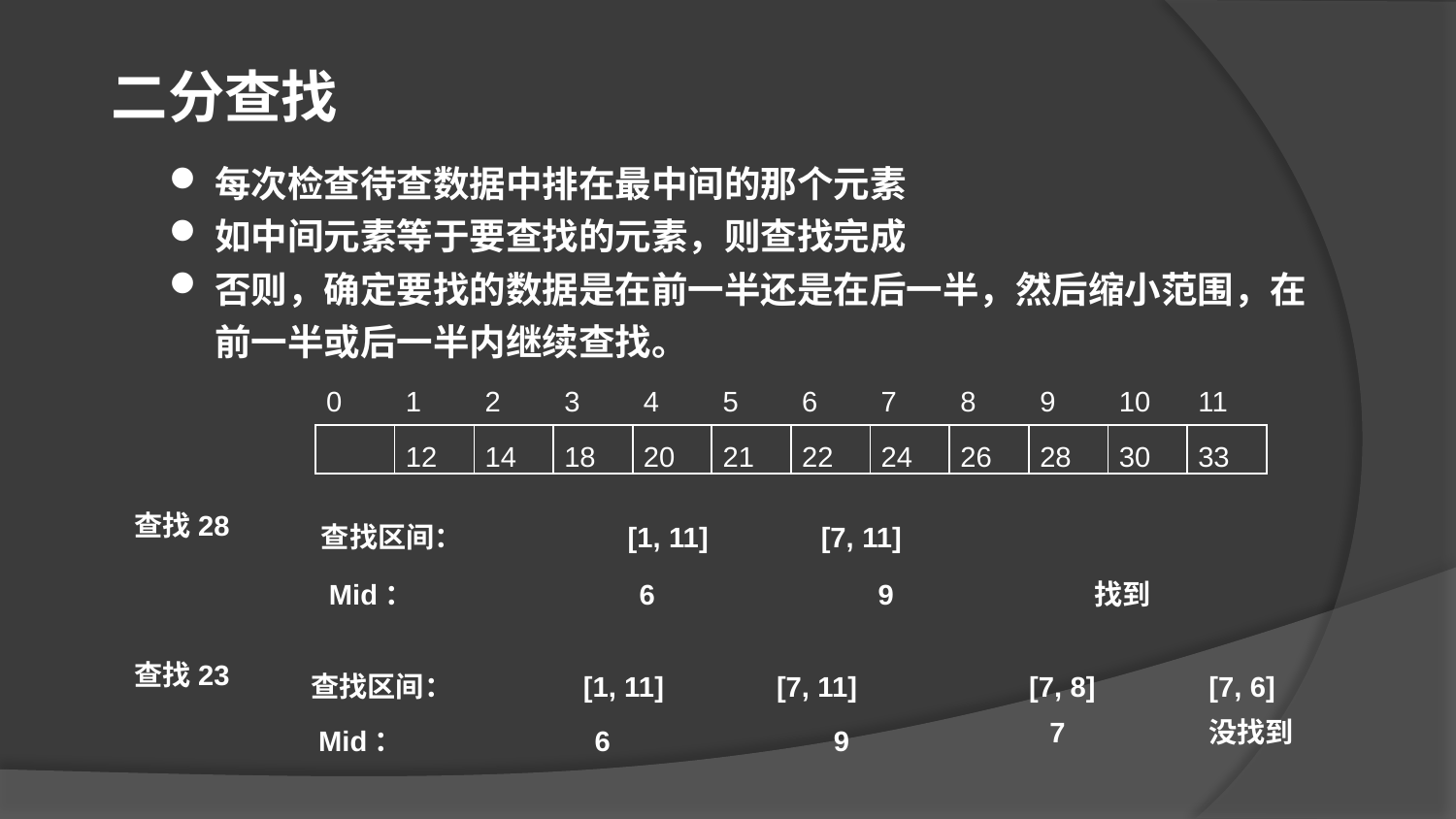

二分查找
每次检查待查数据中排在最中间的那个元素
如中间元素等于要查找的元素，则查找完成
否则，确定要找的数据是在前一半还是在后一半，然后缩小范围，在前一半或后一半内继续查找。
| 0 | 1 | 2 | 3 | 4 | 5 | 6 | 7 | 8 | 9 | 10 | 11 |
| --- | --- | --- | --- | --- | --- | --- | --- | --- | --- | --- | --- |
|  | 12 | 14 | 18 | 20 | 21 | 22 | 24 | 26 | 28 | 30 | 33 |
查找28
查找区间：
[1, 11]
[7, 11]
Mid：
6
9
找到
查找23
查找区间：
[1, 11]
[7, 11]
[7, 8]
[7, 6]
7
没找到
Mid：
6
9